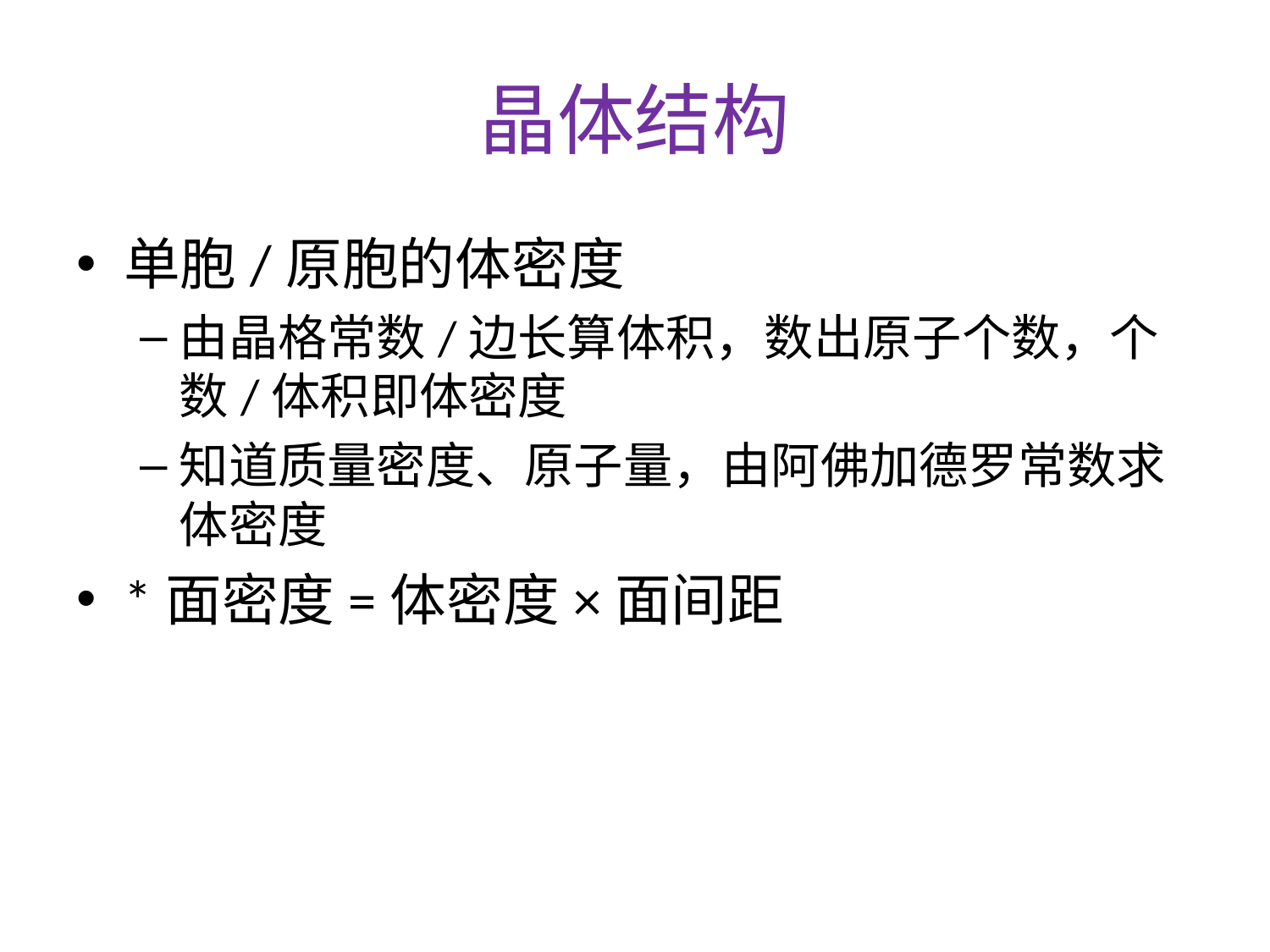

# 晶体结构
单胞/原胞的体密度
由晶格常数/边长算体积，数出原子个数，个数/体积即体密度
知道质量密度、原子量，由阿佛加德罗常数求体密度
*面密度=体密度×面间距